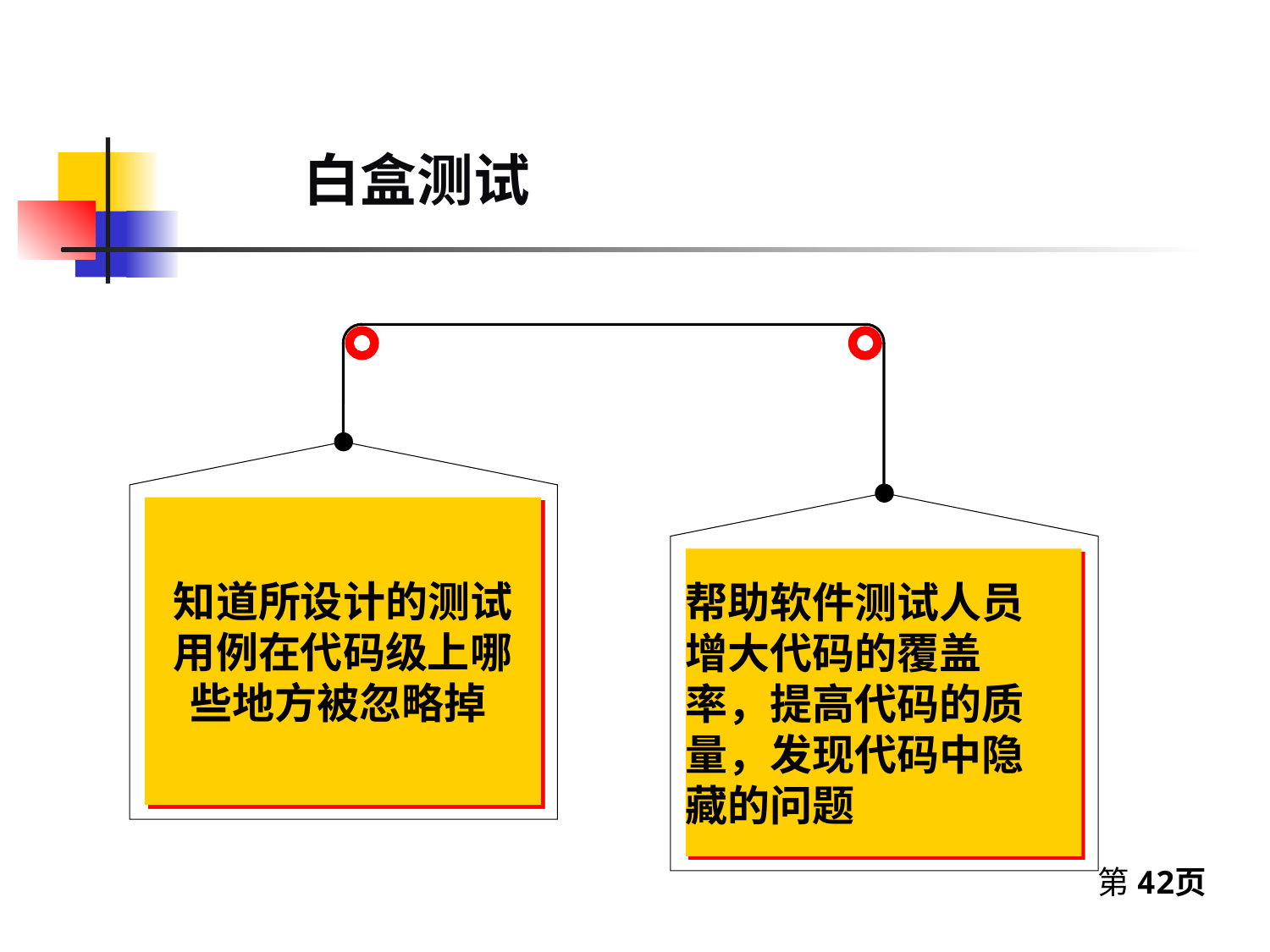

# 白盒测试
 白盒测试
 优点

知道所设计的测试
用例在代码级上哪
些地方被忽略掉
帮助软件测试人员
增大代码的覆盖
率，提高代码的质
量，发现代码中隐
藏的问题